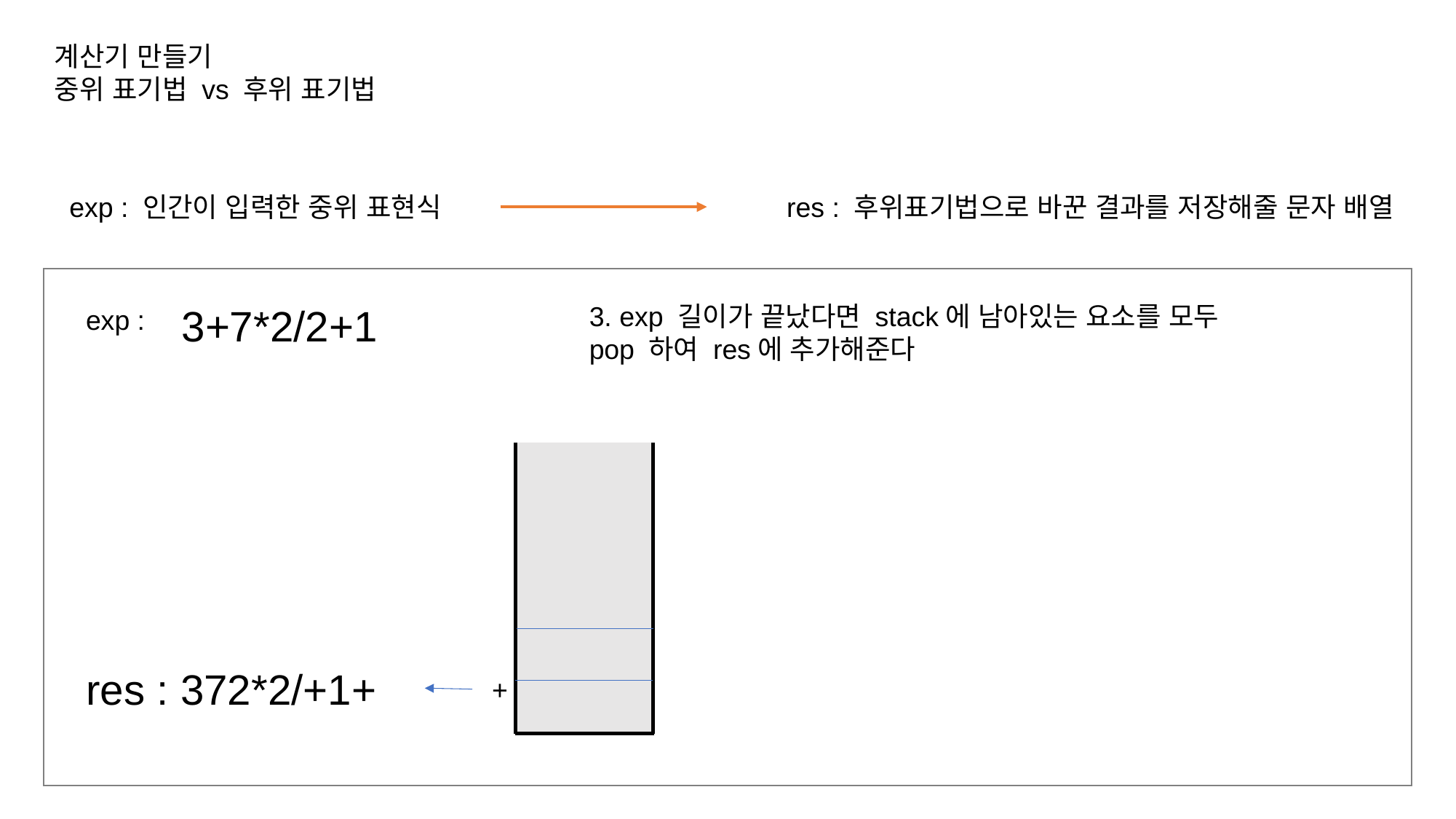

계산기 만들기
중위 표기법 vs 후위 표기법
exp : 인간이 입력한 중위 표현식
res : 후위표기법으로 바꾼 결과를 저장해줄 문자 배열

3. exp 길이가 끝났다면 stack에 남아있는 요소를 모두 pop 하여 res에 추가해준다
3+7*2/2+1
exp :

res : 372*2/+1+
+